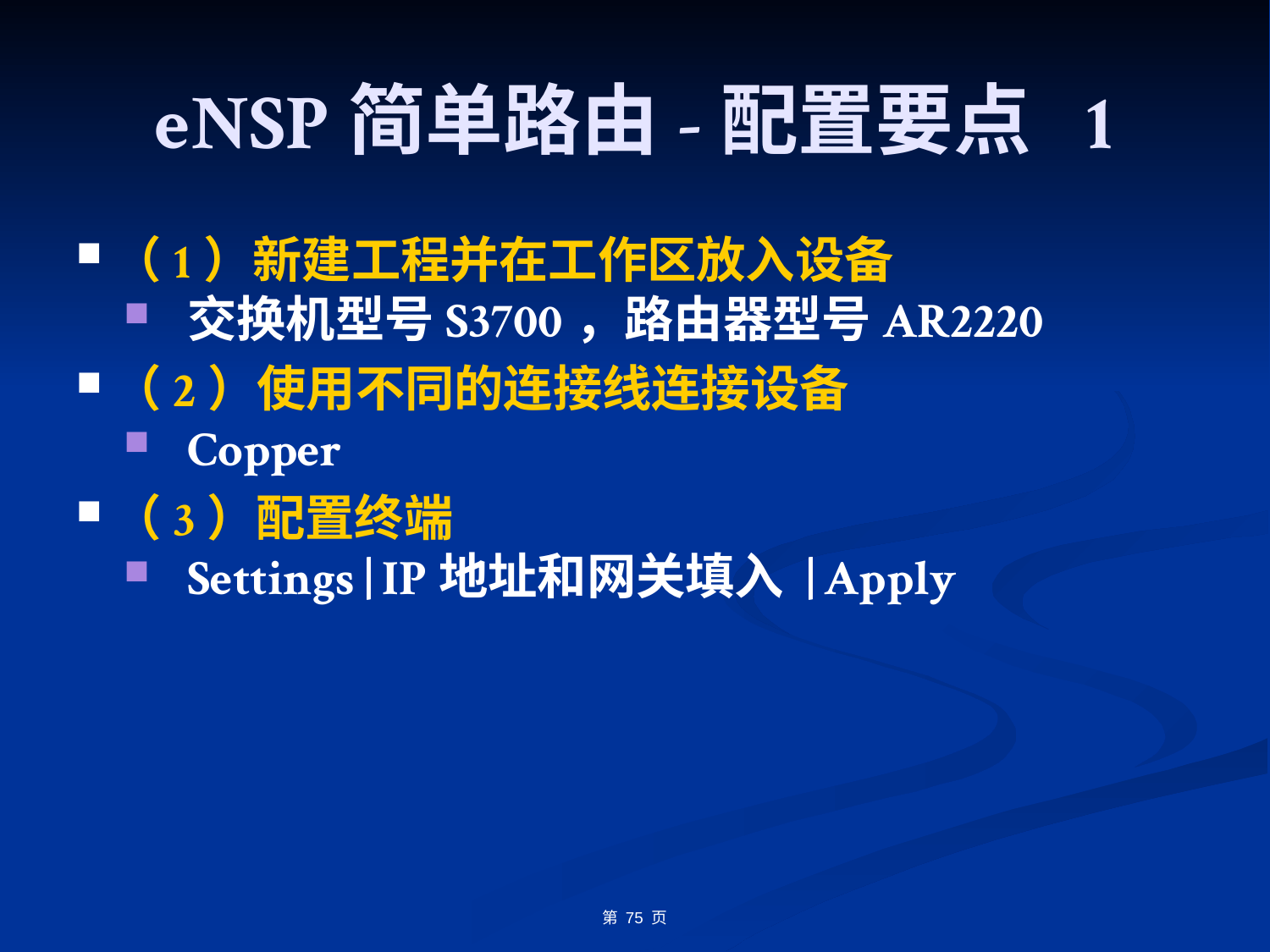

# eNSP简单路由-配置要点  1
（1）新建工程并在工作区放入设备
交换机型号S3700，路由器型号AR2220
（2）使用不同的连接线连接设备
Copper
（3）配置终端
Settings | IP地址和网关填入 | Apply
第 75 页